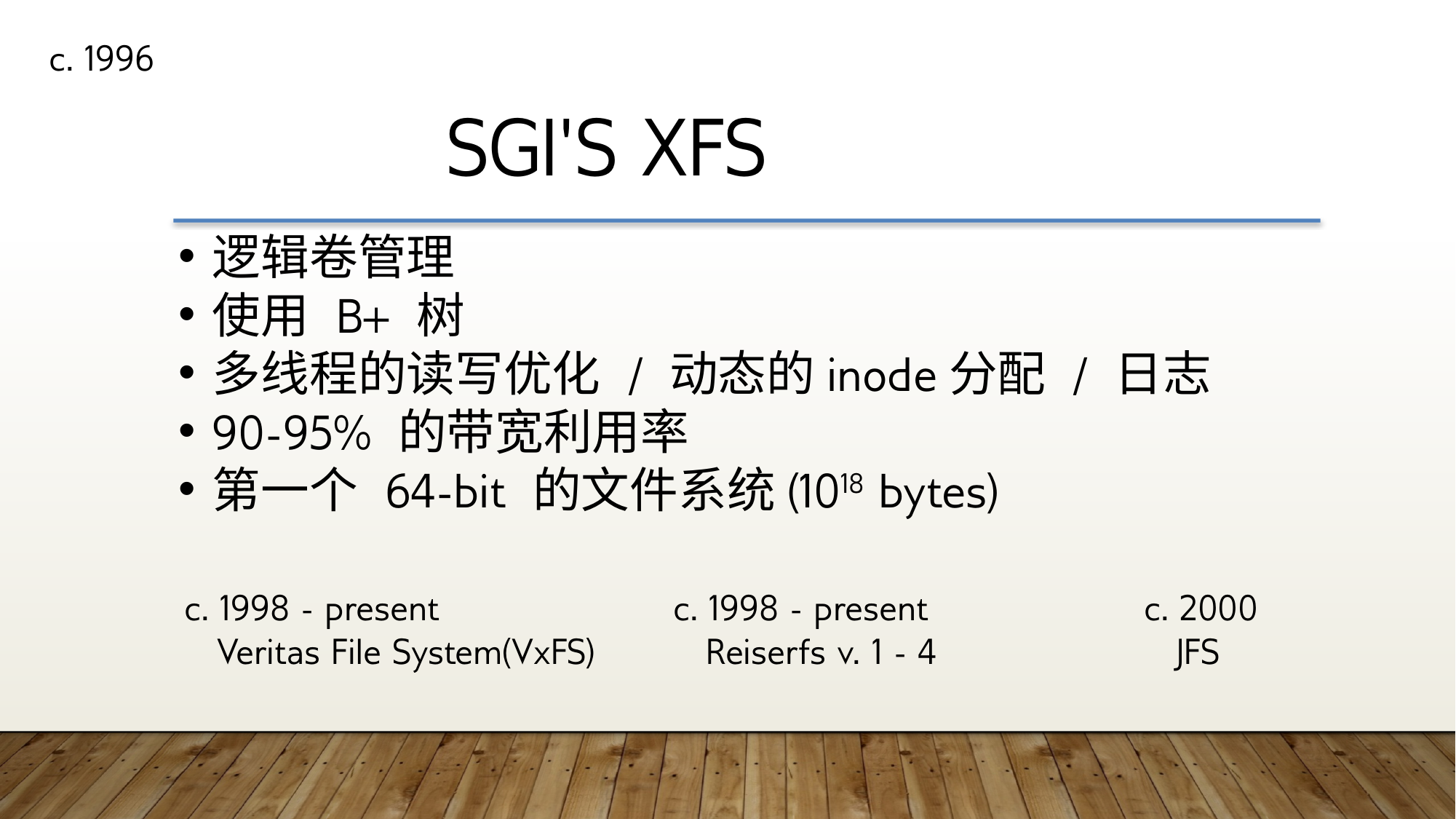

c. 1996
SGI'S XFS
逻辑卷管理
使用 B+ 树
多线程的读写优化 / 动态的inode分配 / 日志
90-95% 的带宽利用率
第一个 64-bit 的文件系统(1018 bytes)
c. 1998 - present
   Veritas File System(VxFS)
c. 1998 - present
   Reiserfs v. 1 - 4
c. 2000
   JFS